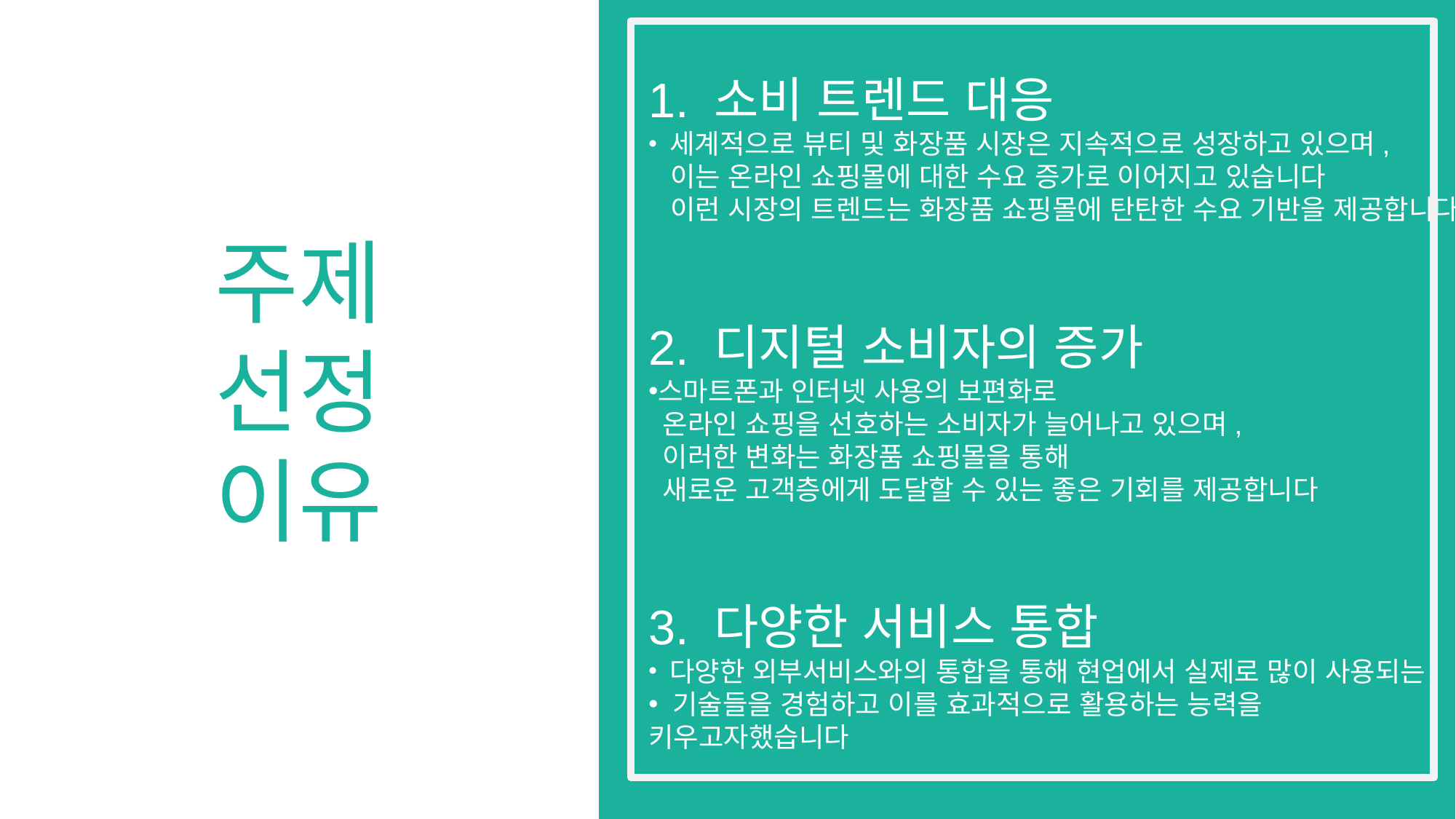

1. 소비 트렌드 대응
 세계적으로 뷰티 및 화장품 시장은 지속적으로 성장하고 있으며,
  이는 온라인 쇼핑몰에 대한 수요 증가로 이어지고 있습니다
  이런 시장의 트렌드는 화장품 쇼핑몰에 탄탄한 수요 기반을 제공합니다

2. 디지털 소비자의 증가
스마트폰과 인터넷 사용의 보편화로
 온라인 쇼핑을 선호하는 소비자가 늘어나고 있으며,
 이러한 변화는 화장품 쇼핑몰을 통해
 새로운 고객층에게 도달할 수 있는 좋은 기회를 제공합니다

3. 다양한 서비스 통합
 다양한 외부서비스와의 통합을 통해 현업에서 실제로 많이 사용되는
 기술들을 경험하고 이를 효과적으로 활용하는 능력을 키우고자했습니다
주제
선정
이유